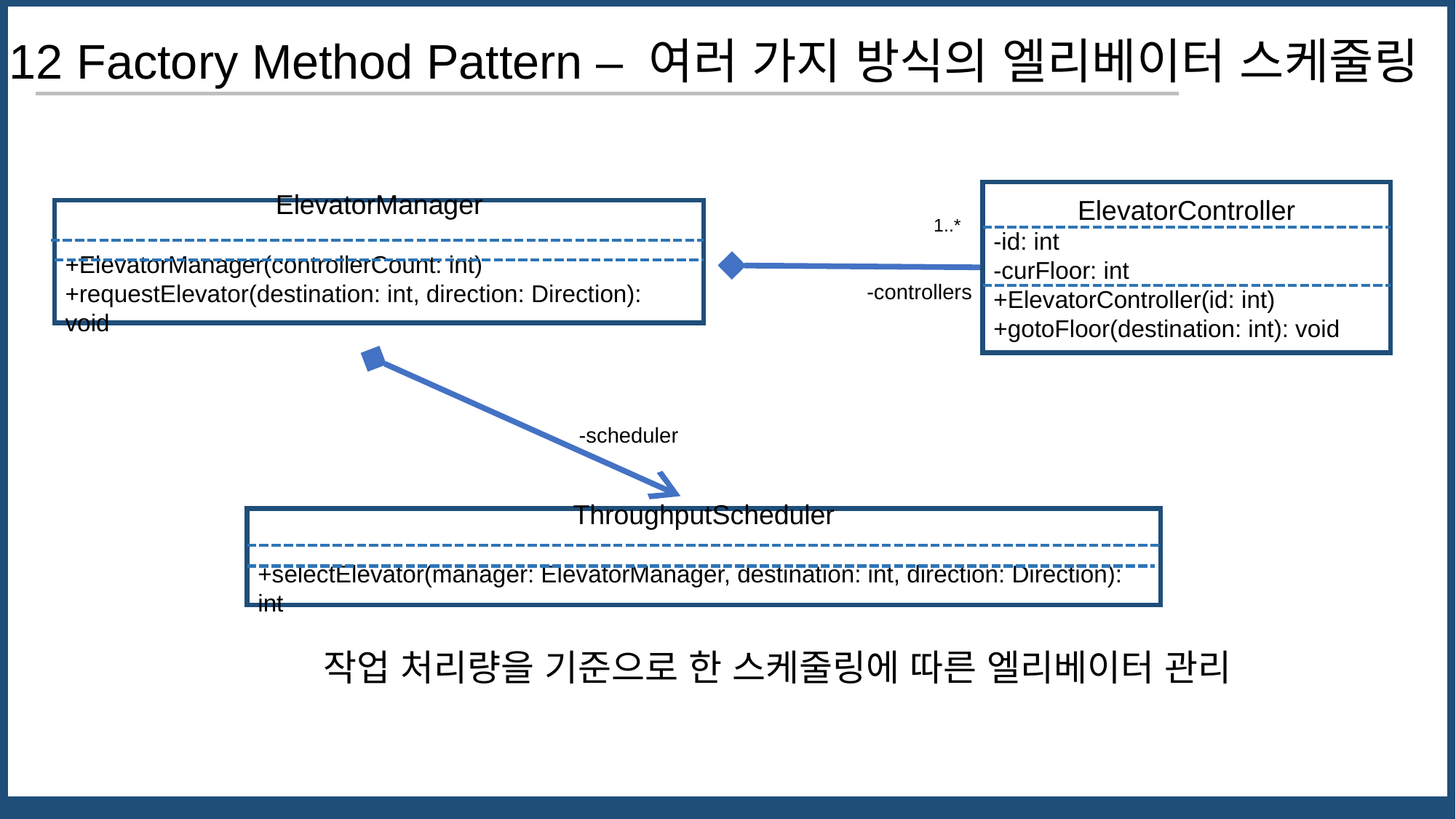

Chapter 12 Factory Method Pattern – 여러 가지 방식의 엘리베이터 스케줄링
ElevatorController
-id: int
-curFloor: int
+ElevatorController(id: int)
+gotoFloor(destination: int): void
ElevatorManager

+ElevatorManager(controllerCount: int)
+requestElevator(destination: int, direction: Direction): void
1..*
-controllers
-scheduler
ThroughputScheduler

+selectElevator(manager: ElevatorManager, destination: int, direction: Direction): int
작업 처리량을 기준으로 한 스케줄링에 따른 엘리베이터 관리